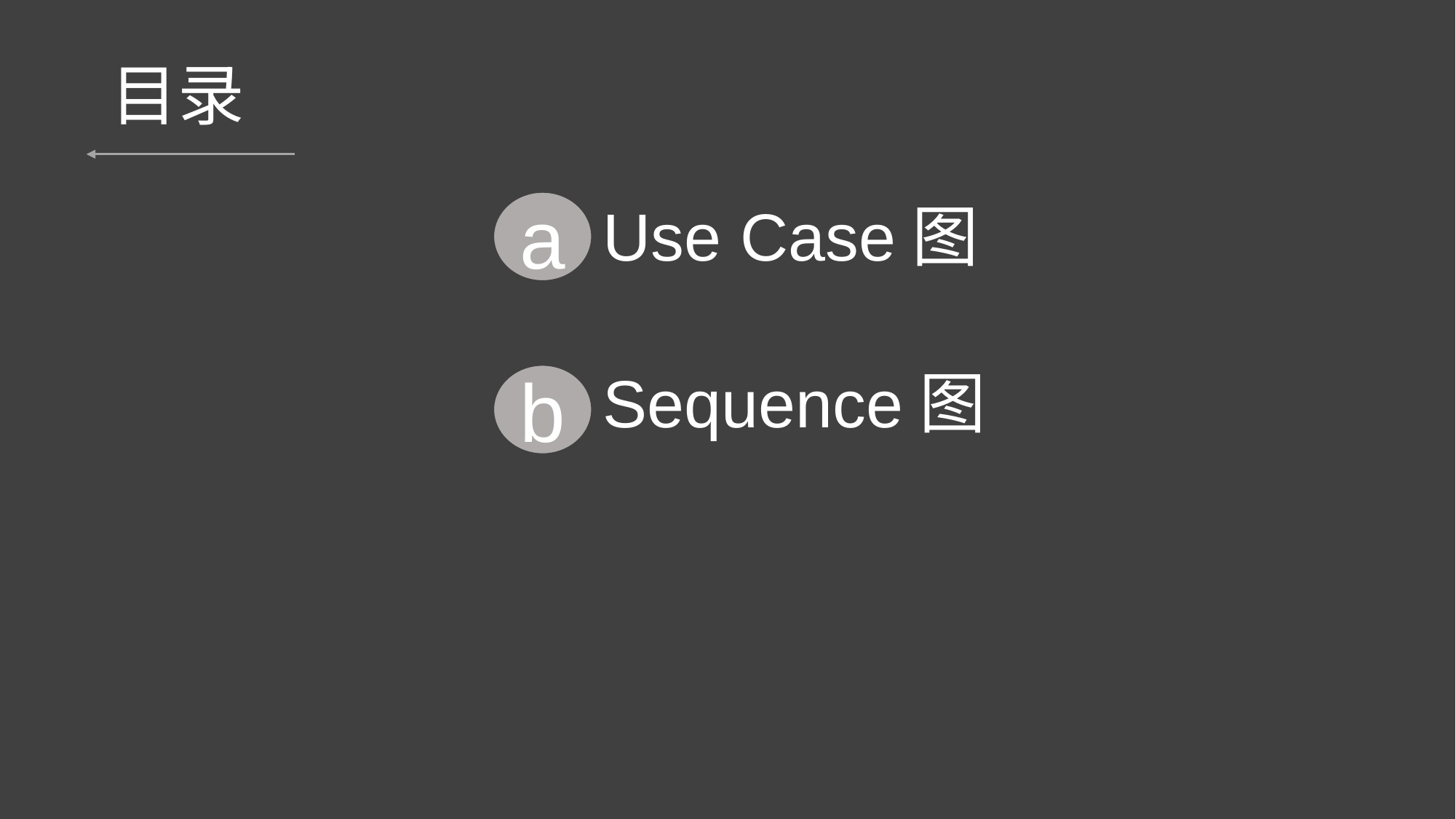

# 目录
a
Use Case图
b
Sequence图